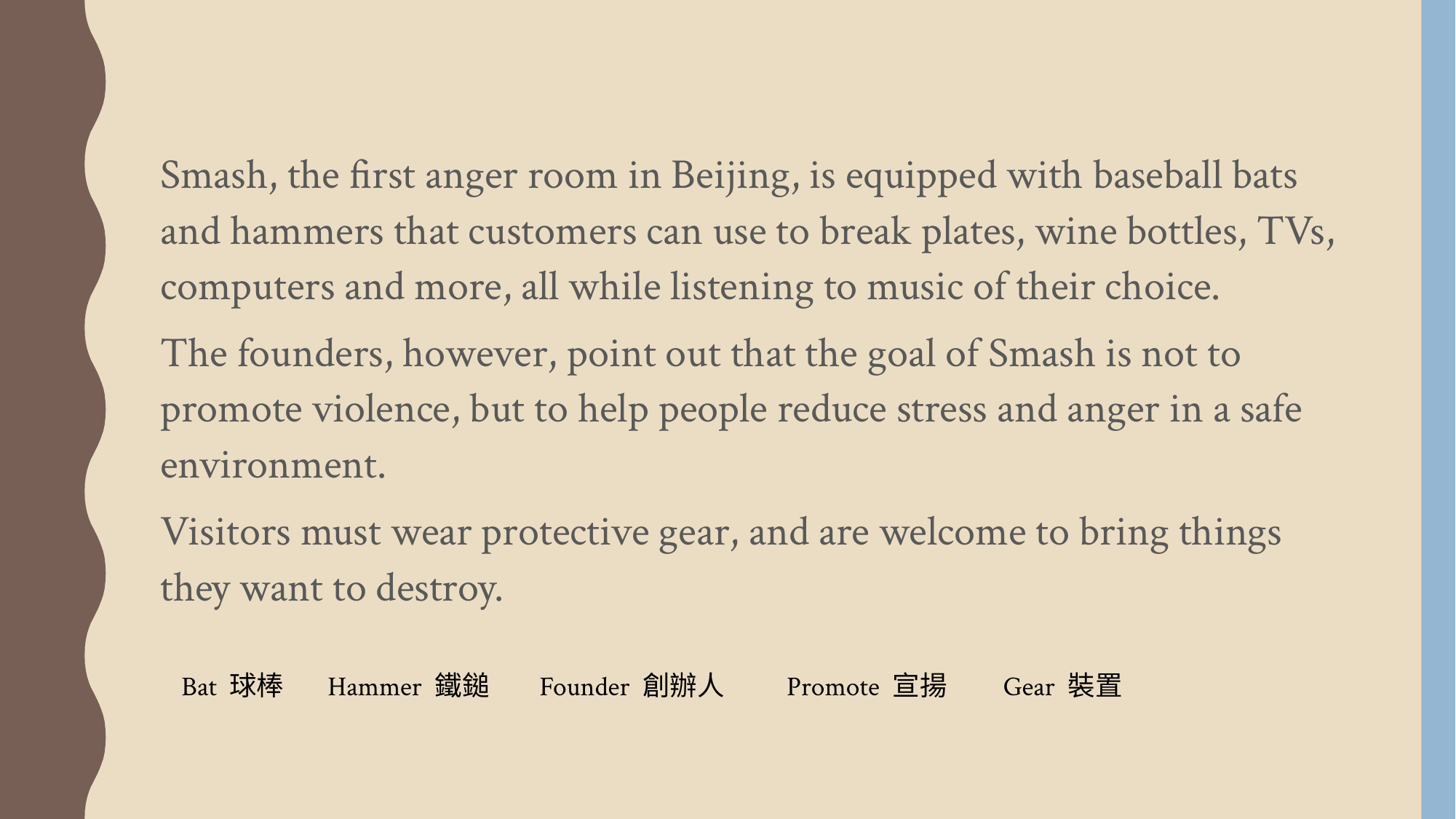

Smash, the first anger room in Beijing, is equipped with baseball bats and hammers that customers can use to break plates, wine bottles, TVs, computers and more, all while listening to music of their choice.
The founders, however, point out that the goal of Smash is not to promote violence, but to help people reduce stress and anger in a safe environment.
Visitors must wear protective gear, and are welcome to bring things they want to destroy.

Bat 球棒      Hammer 鐵鎚       Founder 創辦人         Promote 宣揚        Gear 裝置